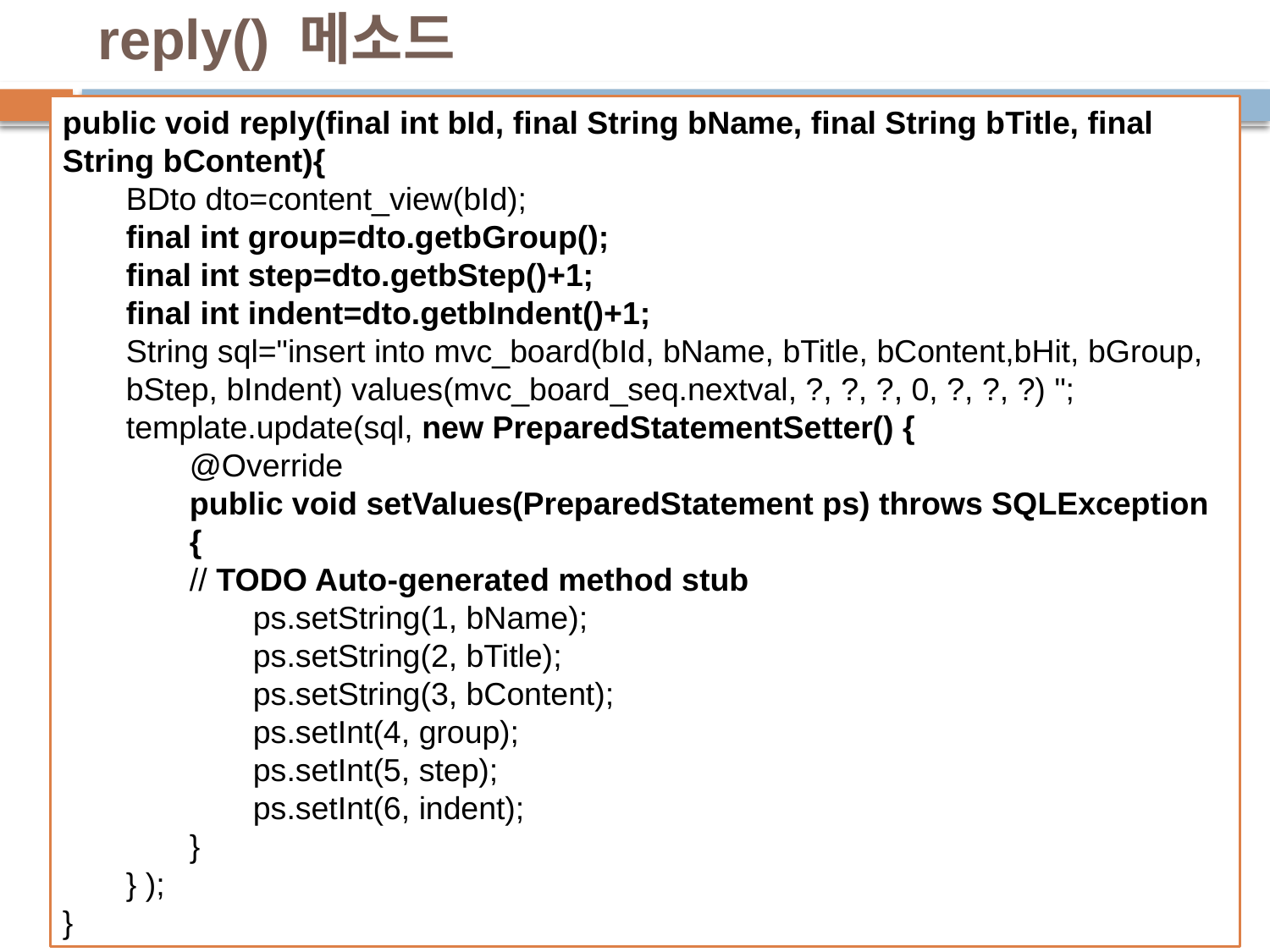

# reply() 메소드
public void reply(final int bId, final String bName, final String bTitle, final String bContent){
BDto dto=content_view(bId);
final int group=dto.getbGroup();
final int step=dto.getbStep()+1;
final int indent=dto.getbIndent()+1;
String sql="insert into mvc_board(bId, bName, bTitle, bContent,bHit, bGroup, bStep, bIndent) values(mvc_board_seq.nextval, ?, ?, ?, 0, ?, ?, ?) ";
template.update(sql, new PreparedStatementSetter() {
@Override
public void setValues(PreparedStatement ps) throws SQLException {
// TODO Auto-generated method stub
ps.setString(1, bName);
ps.setString(2, bTitle);
ps.setString(3, bContent);
ps.setInt(4, group);
ps.setInt(5, step);
ps.setInt(6, indent);
}
} );
}